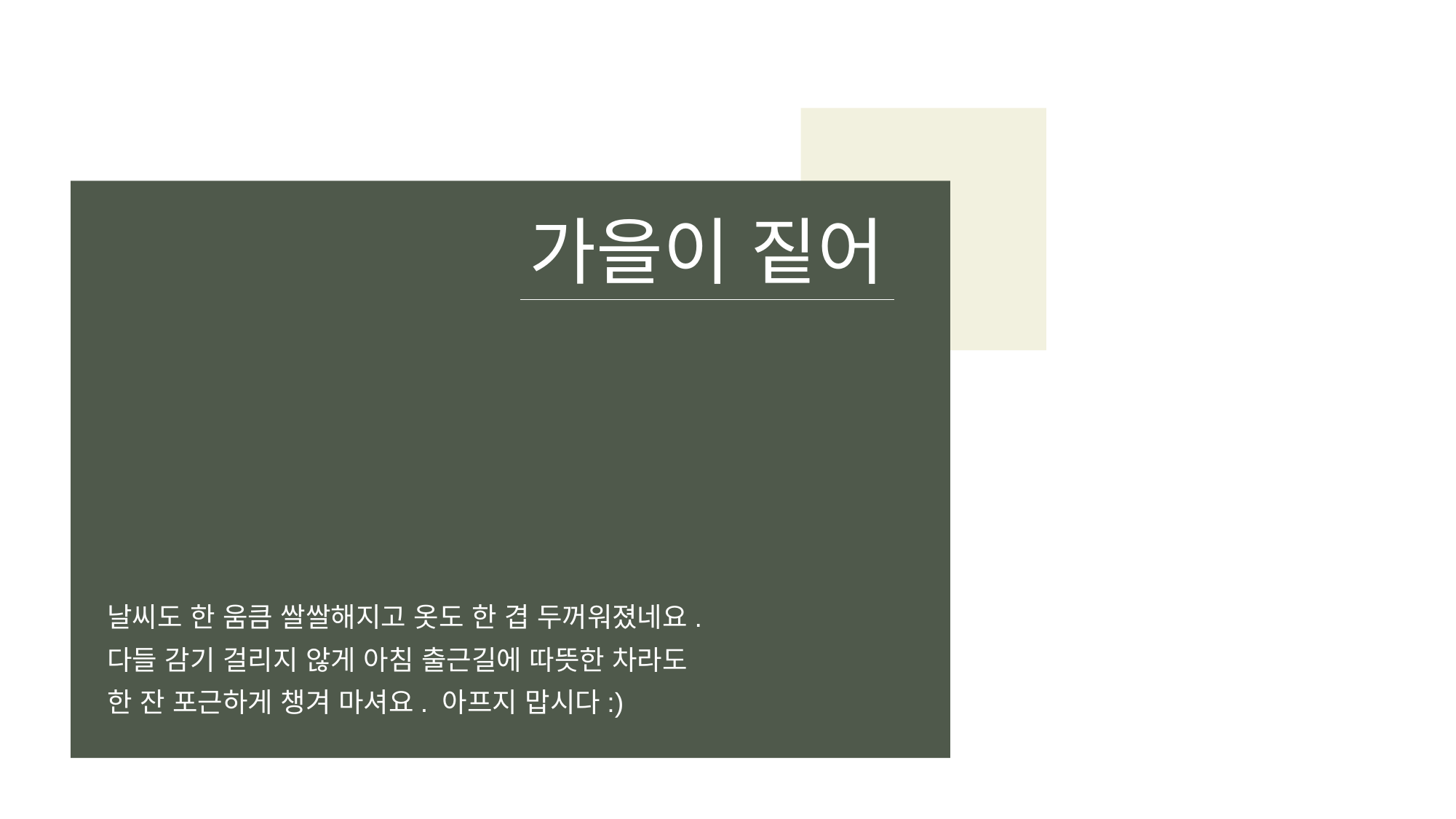

가을이 짙어
날씨도 한 움큼 쌀쌀해지고 옷도 한 겹 두꺼워졌네요.
다들 감기 걸리지 않게 아침 출근길에 따뜻한 차라도 한 잔 포근하게 챙겨 마셔요. 아프지 맙시다:)